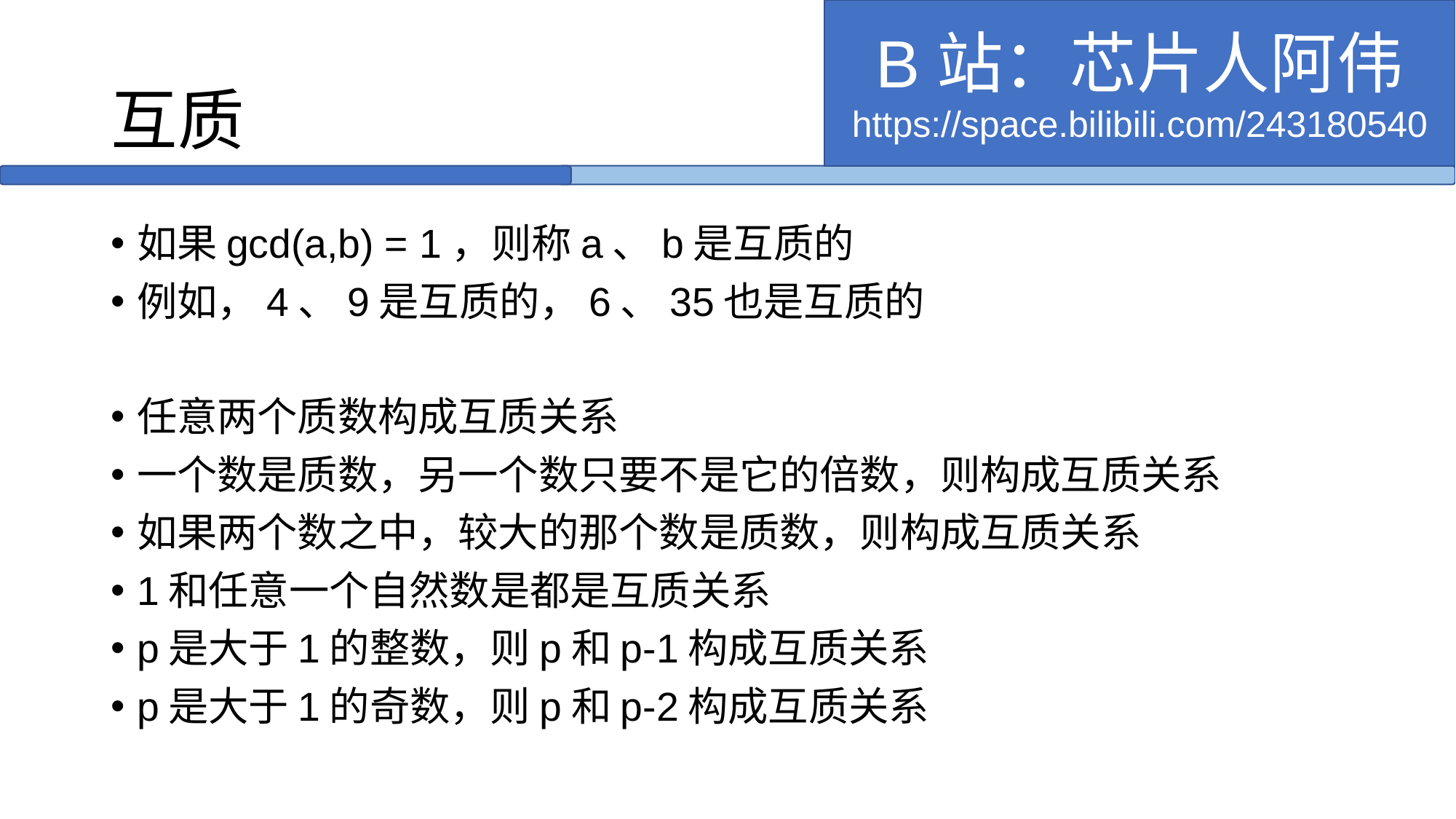

B站：芯片人阿伟
https://space.bilibili.com/243180540
# 互质

如果gcd(a,b) = 1，则称a、b是互质的
例如，4、9是互质的，6、35也是互质的

任意两个质数构成互质关系
一个数是质数，另一个数只要不是它的倍数，则构成互质关系
如果两个数之中，较大的那个数是质数，则构成互质关系
1和任意一个自然数是都是互质关系
p是大于1的整数，则p和p-1构成互质关系
p是大于1的奇数，则p和p-2构成互质关系